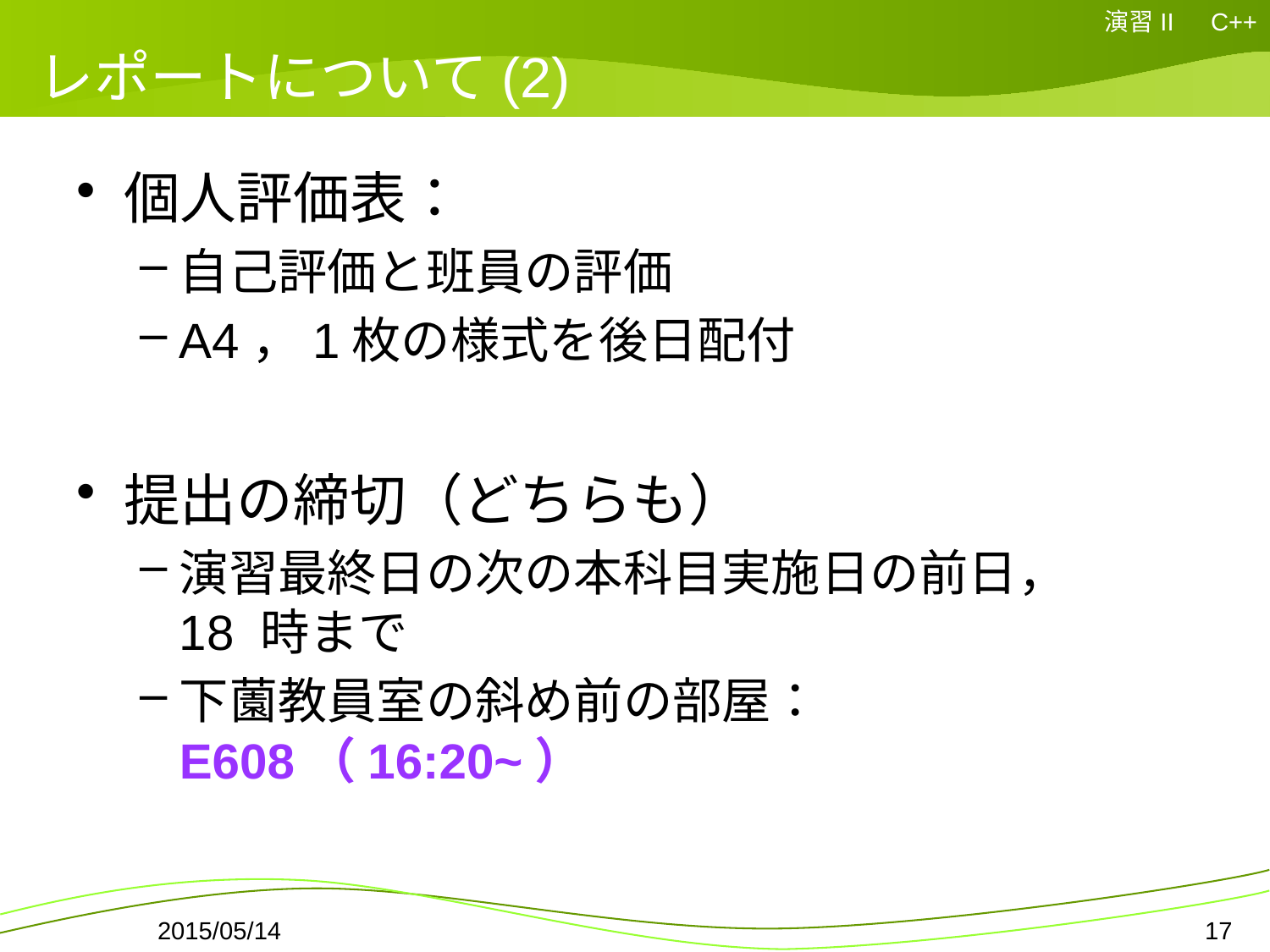

演習II　C++
# レポートについて(2)
個人評価表：
自己評価と班員の評価
A4，1枚の様式を後日配付

提出の締切（どちらも）
演習最終日の次の本科目実施日の前日，
18 時まで
下薗教員室の斜め前の部屋：E608（16:20~）
2015/05/14
17